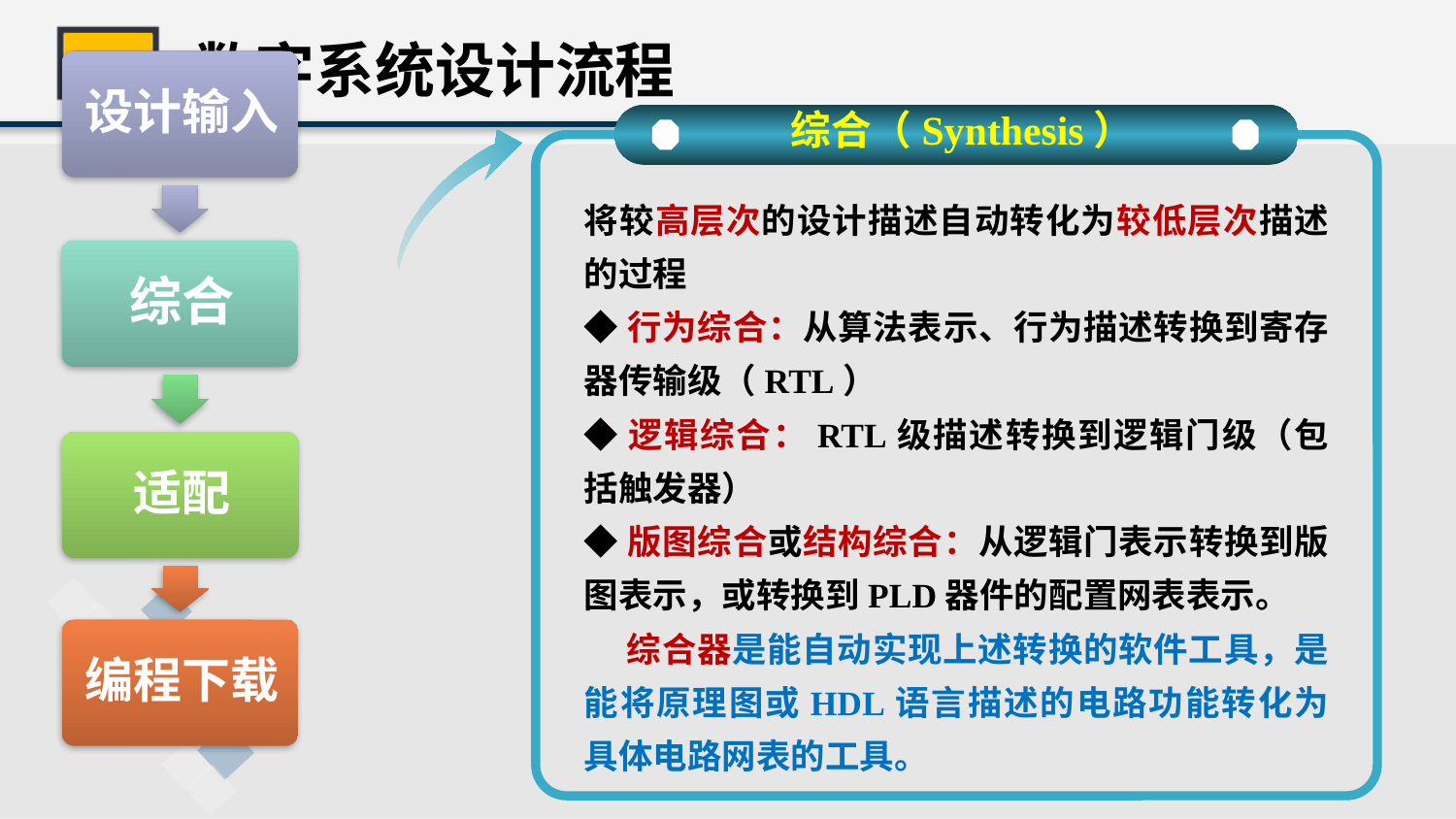

数字系统设计流程
设计输入

综合

适配

编程下载
综合（Synthesis）

将较高层次的设计描述自动转化为较低层次描述的过程
◆行为综合：从算法表示、行为描述转换到寄存器传输级（RTL）
◆逻辑综合：RTL级描述转换到逻辑门级（包括触发器）
◆版图综合或结构综合：从逻辑门表示转换到版图表示，或转换到PLD器件的配置网表表示。
    综合器是能自动实现上述转换的软件工具，是能将原理图或HDL语言描述的电路功能转化为具体电路网表的工具。